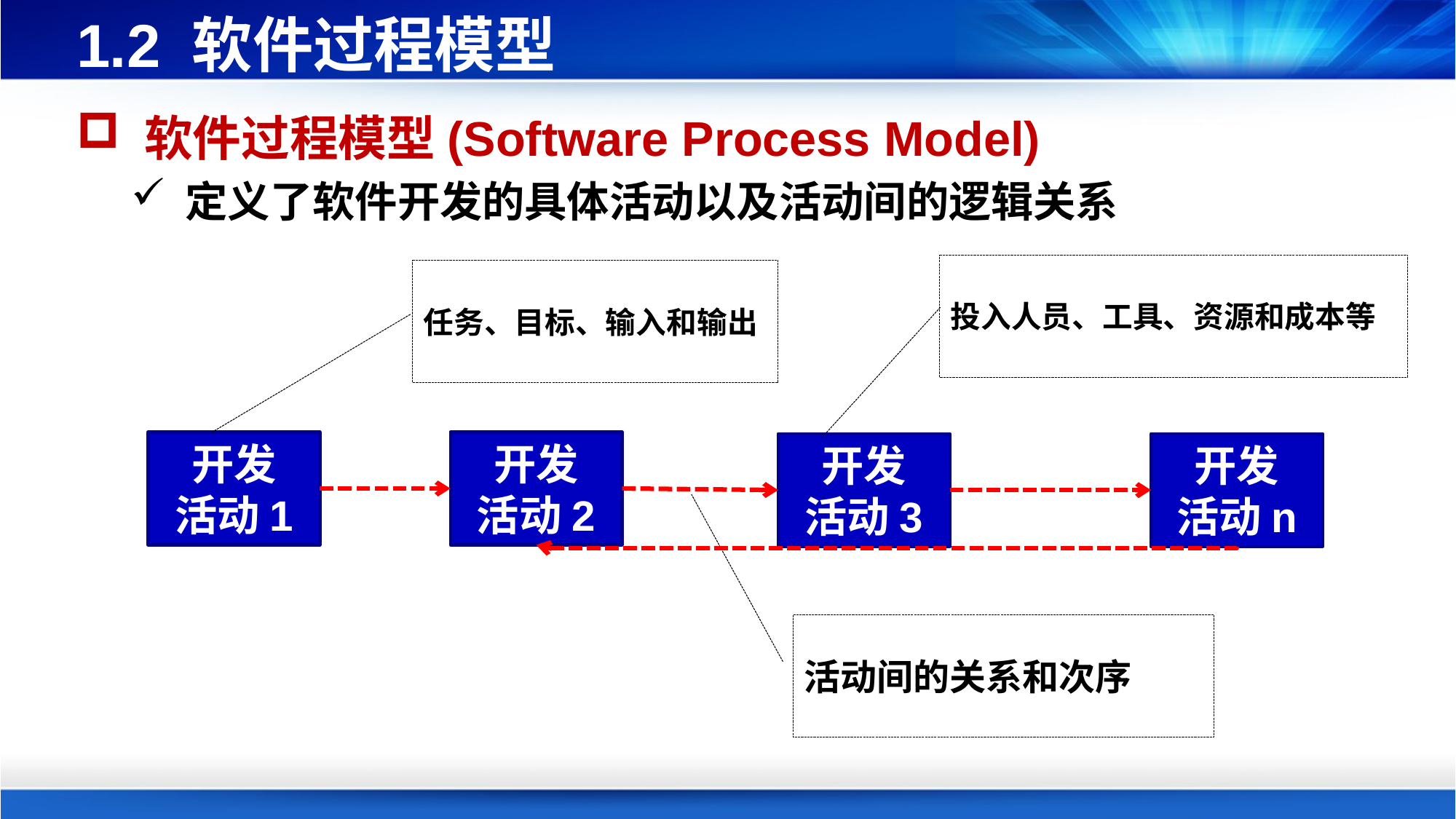

# 1.2 软件过程模型
 软件过程模型(Software Process Model)
定义了软件开发的具体活动以及活动间的逻辑关系
投入人员、工具、资源和成本等
任务、目标、输入和输出
开发
活动1
开发
活动2
开发
活动3
开发
活动n
活动间的关系和次序